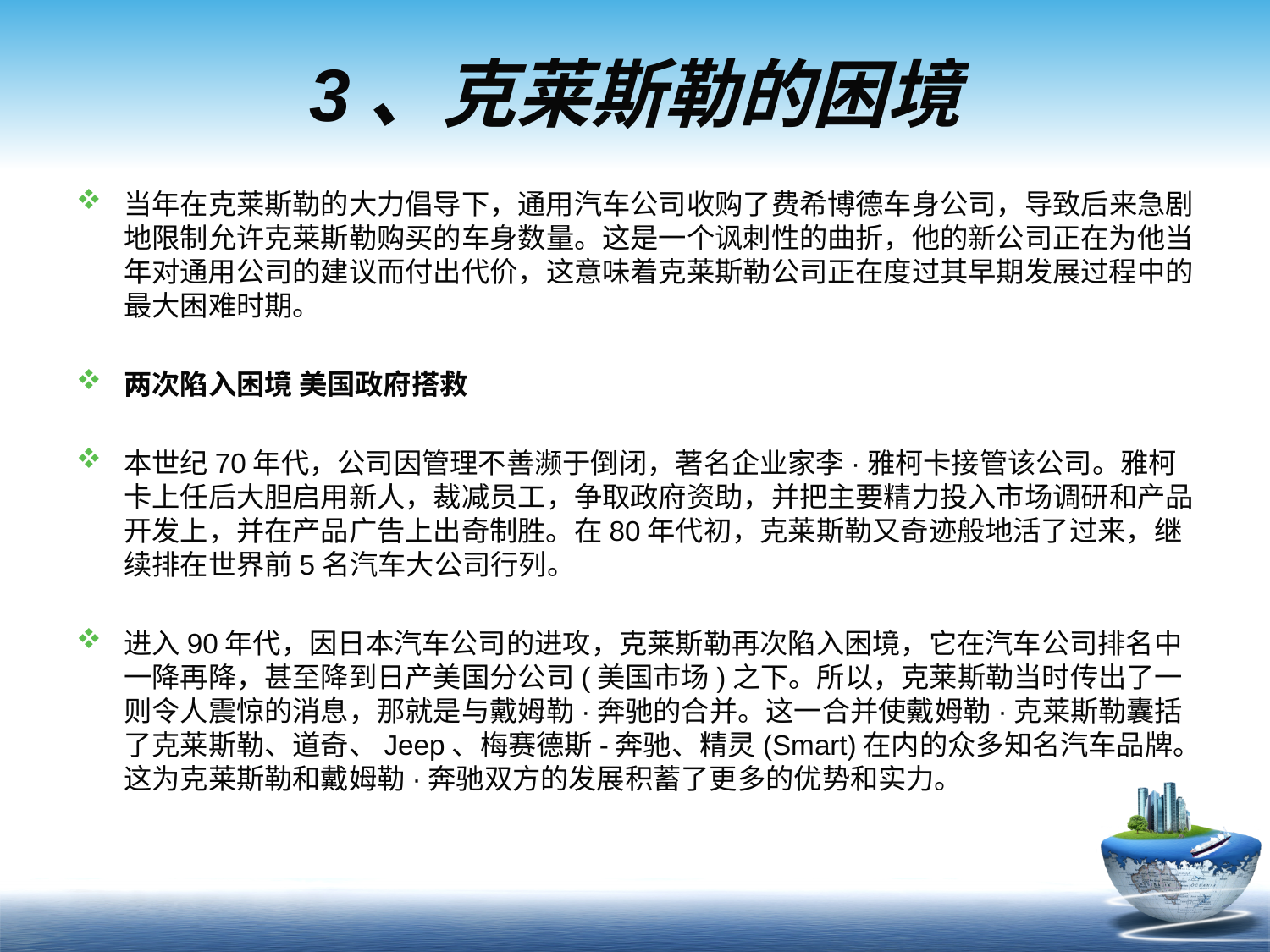

# 3、克莱斯勒的困境
当年在克莱斯勒的大力倡导下，通用汽车公司收购了费希博德车身公司，导致后来急剧地限制允许克莱斯勒购买的车身数量。这是一个讽刺性的曲折，他的新公司正在为他当年对通用公司的建议而付出代价，这意味着克莱斯勒公司正在度过其早期发展过程中的最大困难时期。

两次陷入困境 美国政府搭救

本世纪70年代，公司因管理不善濒于倒闭，著名企业家李·雅柯卡接管该公司。雅柯卡上任后大胆启用新人，裁减员工，争取政府资助，并把主要精力投入市场调研和产品开发上，并在产品广告上出奇制胜。在80年代初，克莱斯勒又奇迹般地活了过来，继续排在世界前5名汽车大公司行列。

进入90年代，因日本汽车公司的进攻，克莱斯勒再次陷入困境，它在汽车公司排名中一降再降，甚至降到日产美国分公司(美国市场)之下。所以，克莱斯勒当时传出了一则令人震惊的消息，那就是与戴姆勒·奔驰的合并。这一合并使戴姆勒·克莱斯勒囊括了克莱斯勒、道奇、Jeep、梅赛德斯-奔驰、精灵(Smart)在内的众多知名汽车品牌。这为克莱斯勒和戴姆勒·奔驰双方的发展积蓄了更多的优势和实力。